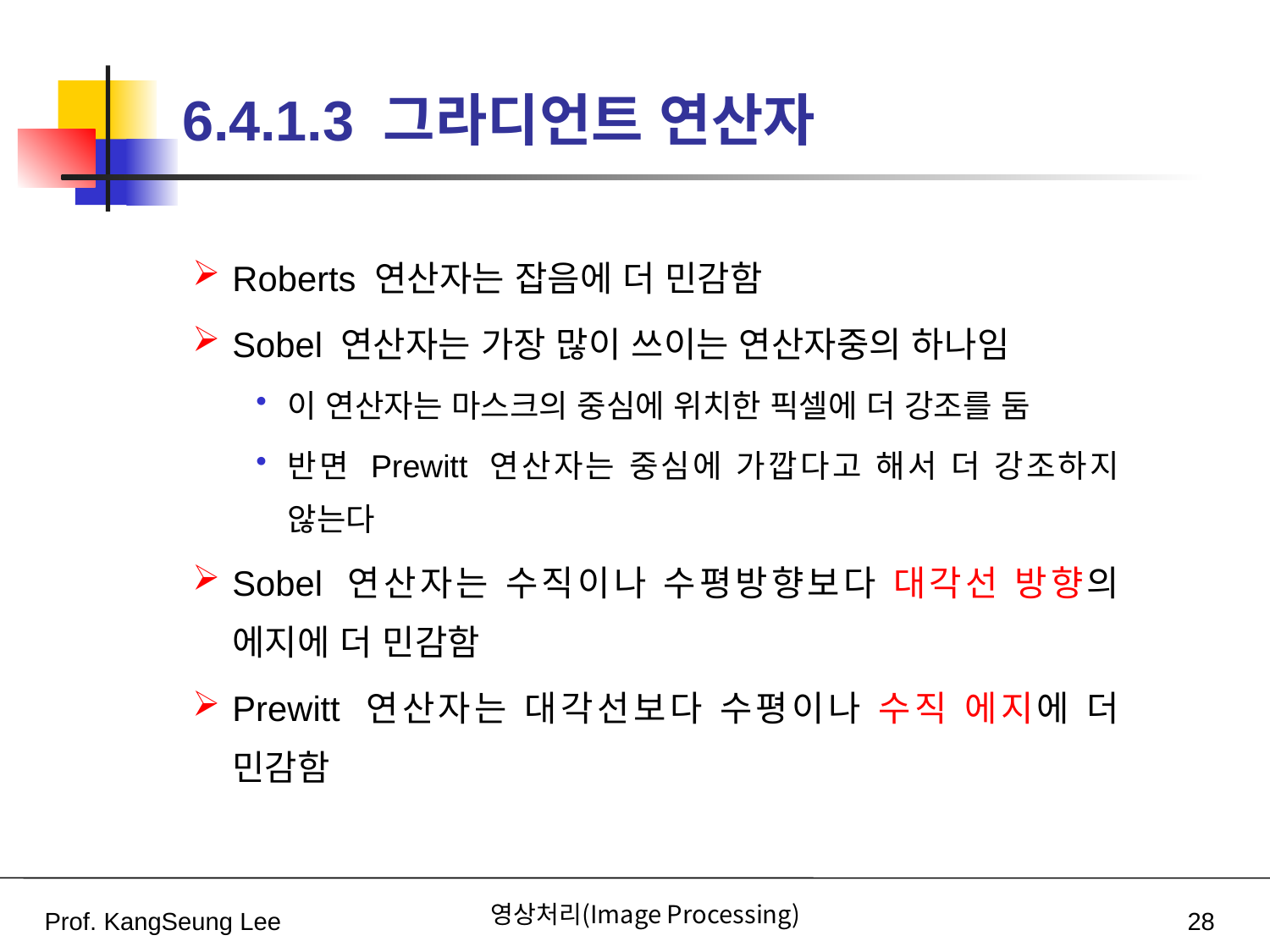

# 6.4.1.3 그라디언트 연산자
Roberts 연산자는 잡음에 더 민감함
Sobel 연산자는 가장 많이 쓰이는 연산자중의 하나임
이 연산자는 마스크의 중심에 위치한 픽셀에 더 강조를 둠
반면 Prewitt 연산자는 중심에 가깝다고 해서 더 강조하지 않는다
Sobel 연산자는 수직이나 수평방향보다 대각선 방향의 에지에 더 민감함
Prewitt 연산자는 대각선보다 수평이나 수직 에지에 더 민감함
Prof. KangSeung Lee
영상처리(Image Processing)
28